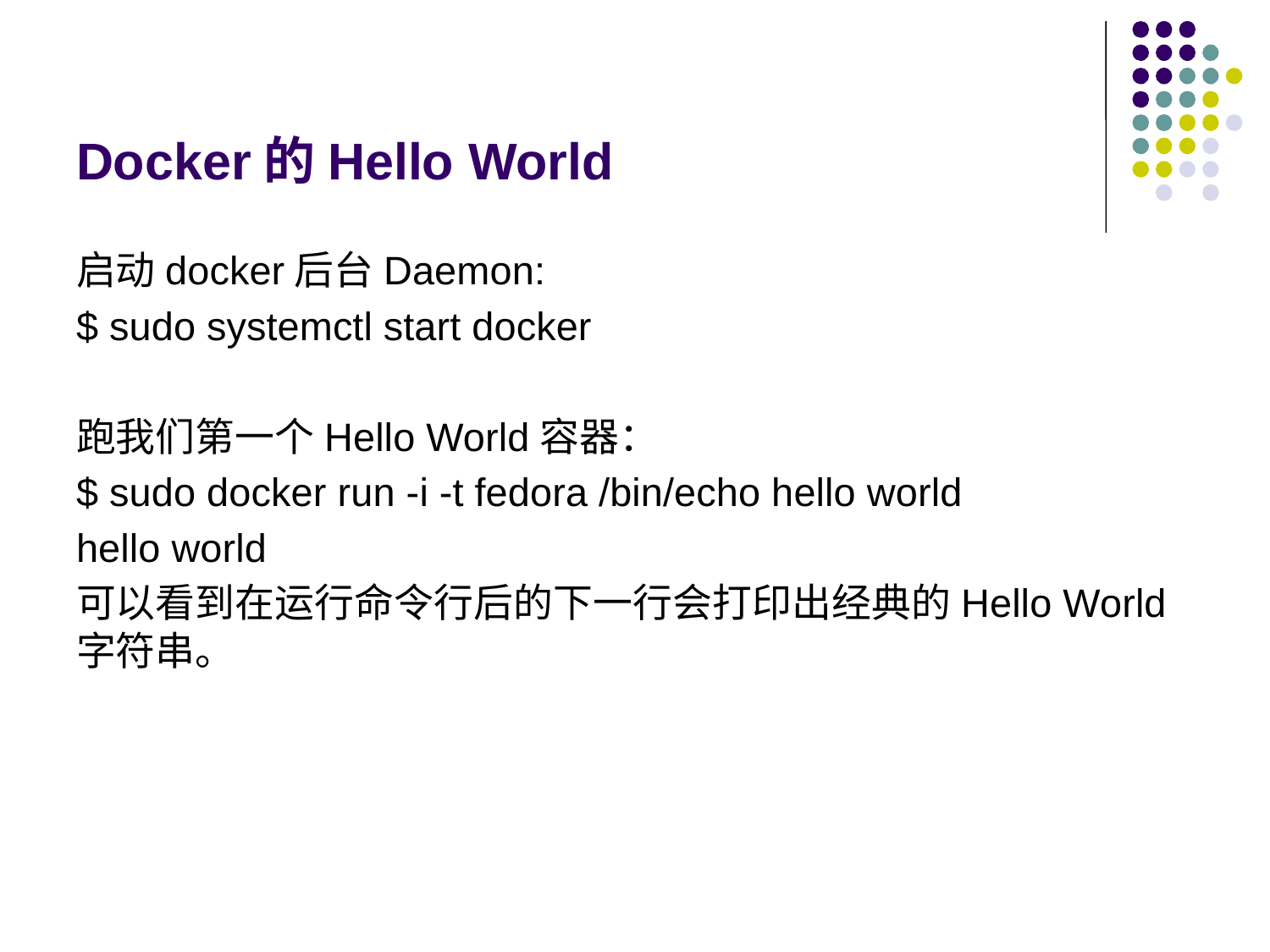

# Docker的Hello World
启动docker后台Daemon:
$ sudo systemctl start docker

跑我们第一个Hello World容器：
$ sudo docker run -i -t fedora /bin/echo hello world
hello world
可以看到在运行命令行后的下一行会打印出经典的Hello World字符串。